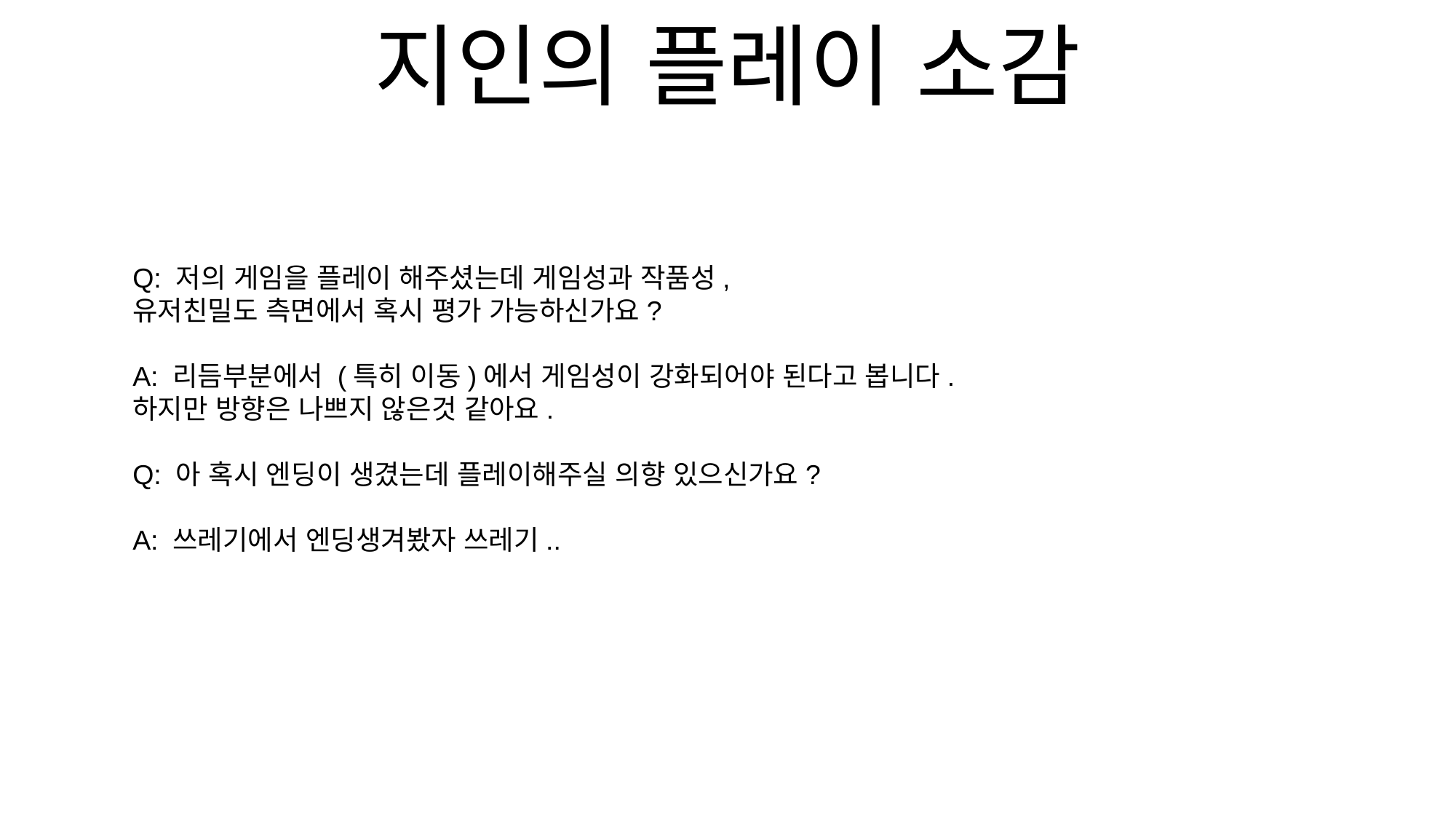

# 지인의 플레이 소감
Q: 저의 게임을 플레이 해주셨는데 게임성과 작품성,
유저친밀도 측면에서 혹시 평가 가능하신가요?

A: 리듬부분에서 (특히 이동)에서 게임성이 강화되어야 된다고 봅니다.
하지만 방향은 나쁘지 않은것 같아요.

Q: 아 혹시 엔딩이 생겼는데 플레이해주실 의향 있으신가요?

A: 쓰레기에서 엔딩생겨봤자 쓰레기..